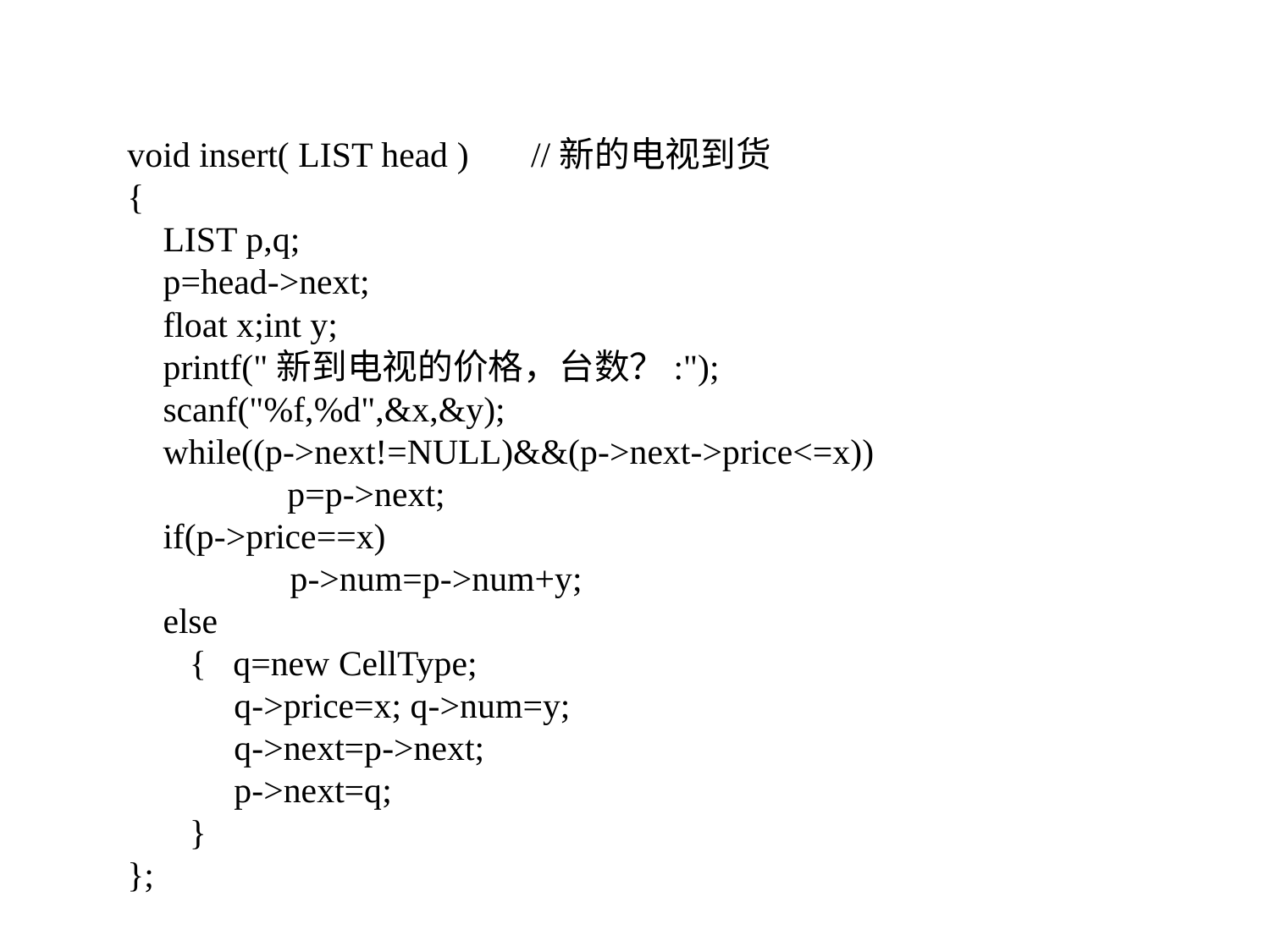

void insert( LIST head )       //新的电视到货
{
    LIST p,q;
    p=head->next;
    float x;int y;
    printf("新到电视的价格，台数？:");
    scanf("%f,%d",&x,&y);
    while((p->next!=NULL)&&(p->next->price<=x))
                  p=p->next;
    if(p->price==x)
	    p->num=p->num+y;
    else
       {   q=new CellType;
            q->price=x; q->num=y;
            q->next=p->next;
            p->next=q;
       }
};